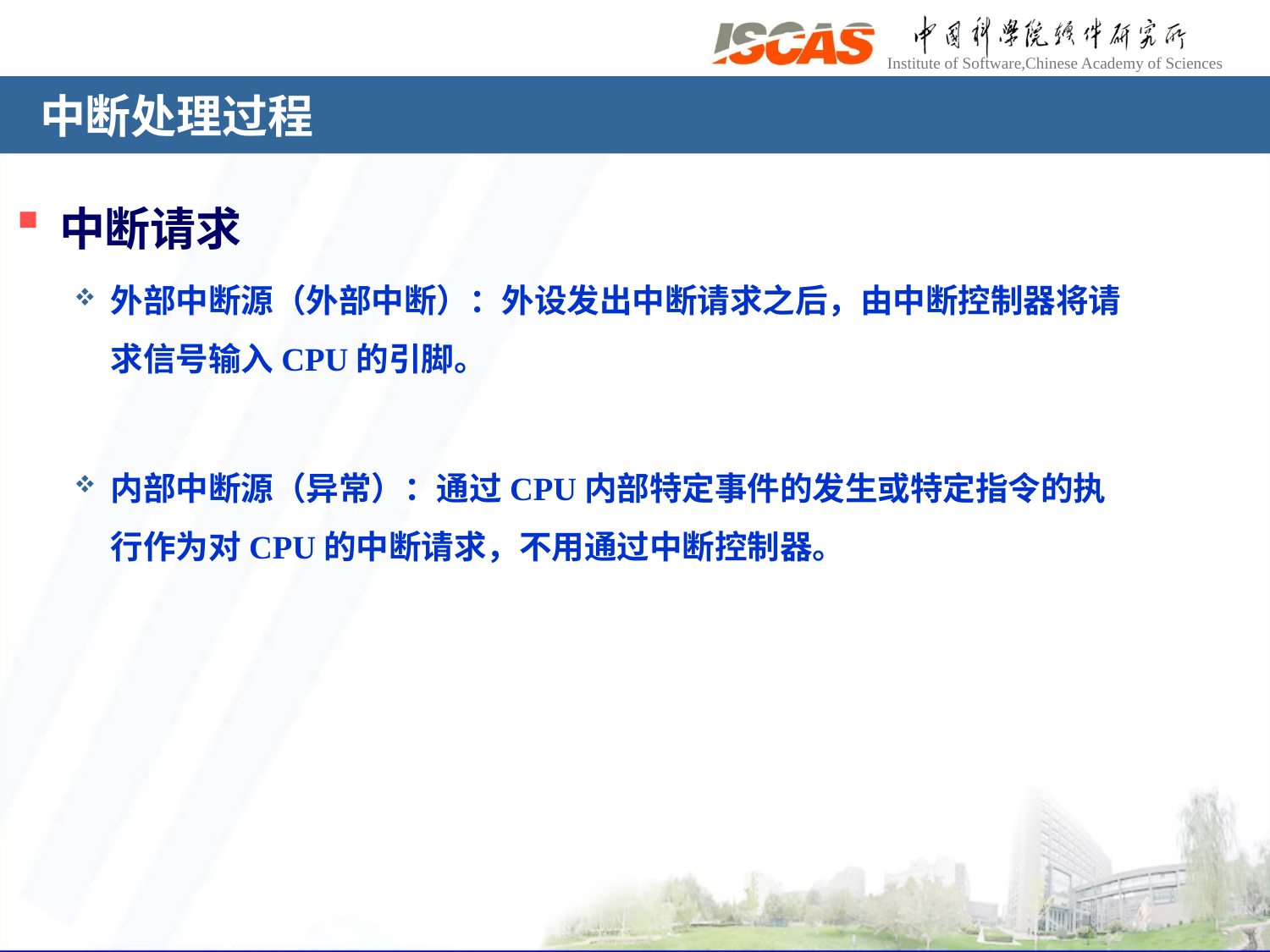

# 中断处理过程
中断请求
外部中断源（外部中断）：外设发出中断请求之后，由中断控制器将请求信号输入CPU的引脚。

内部中断源（异常）：通过CPU内部特定事件的发生或特定指令的执行作为对CPU的中断请求，不用通过中断控制器。